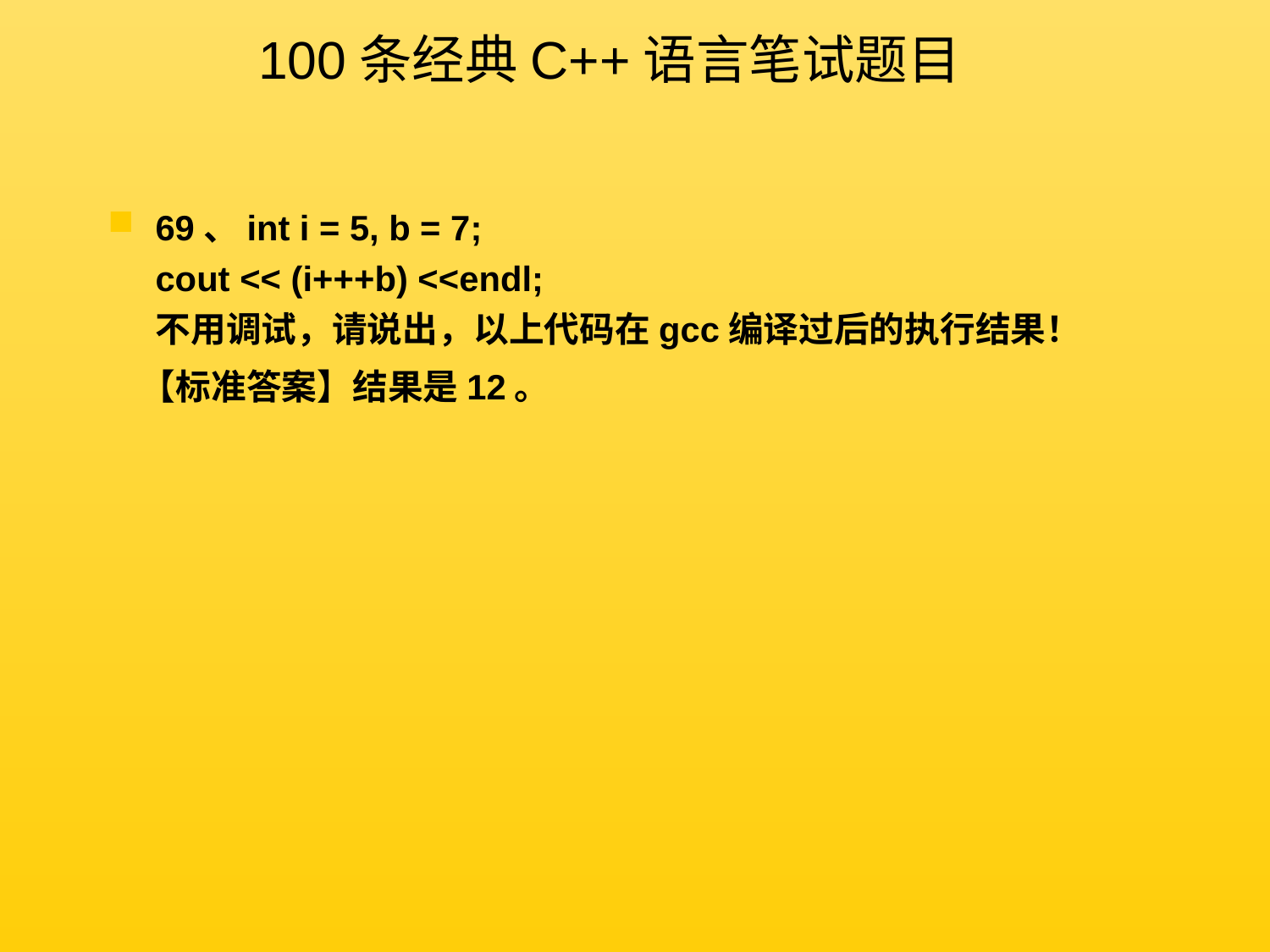

100条经典C++语言笔试题目
69、int i = 5, b = 7;
cout << (i+++b) <<endl;
不用调试，请说出，以上代码在gcc编译过后的执行结果！
   【标准答案】结果是12。